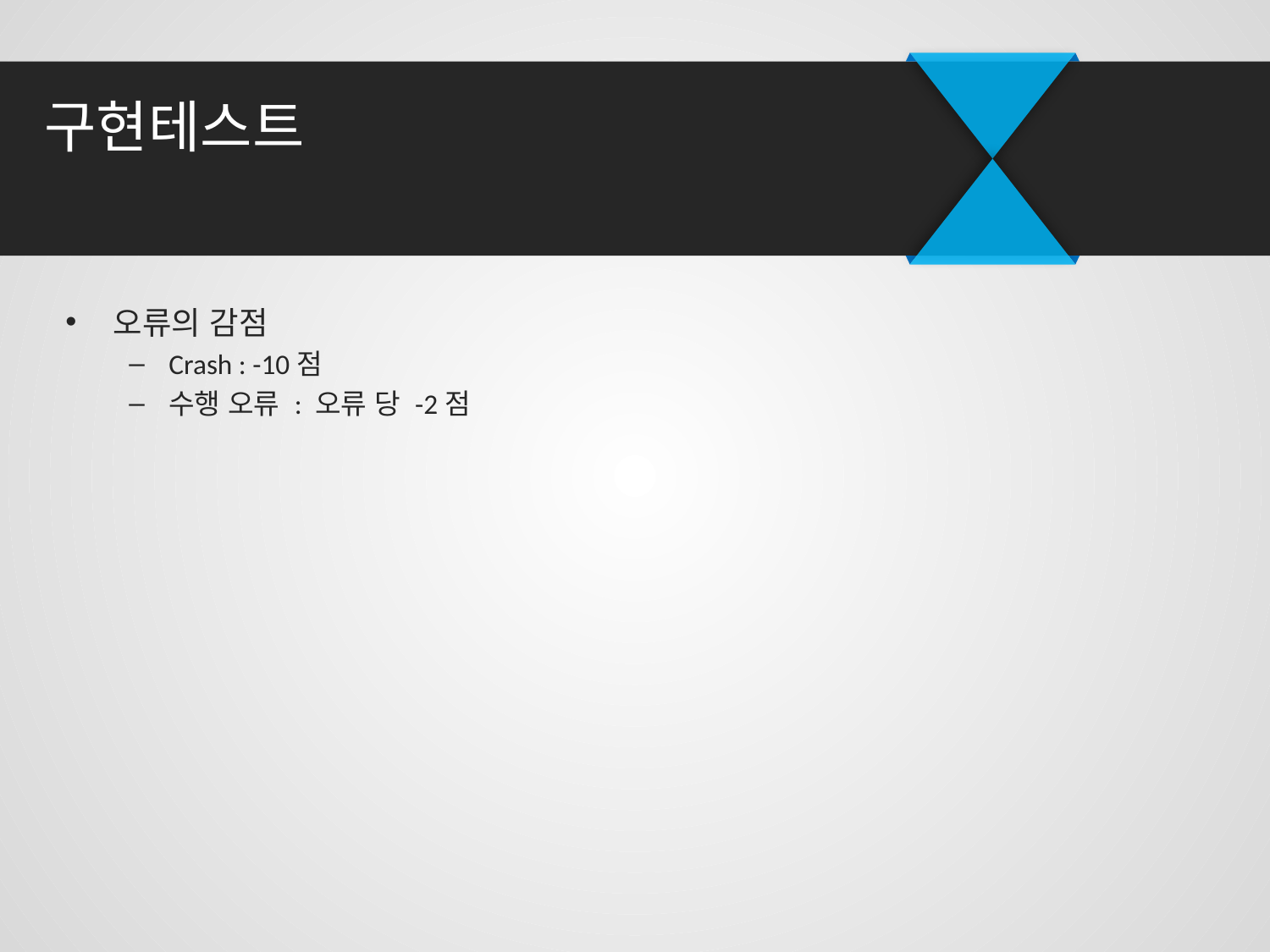

# 구현테스트

오류의 감점
Crash : -10점
수행 오류 : 오류 당 -2점